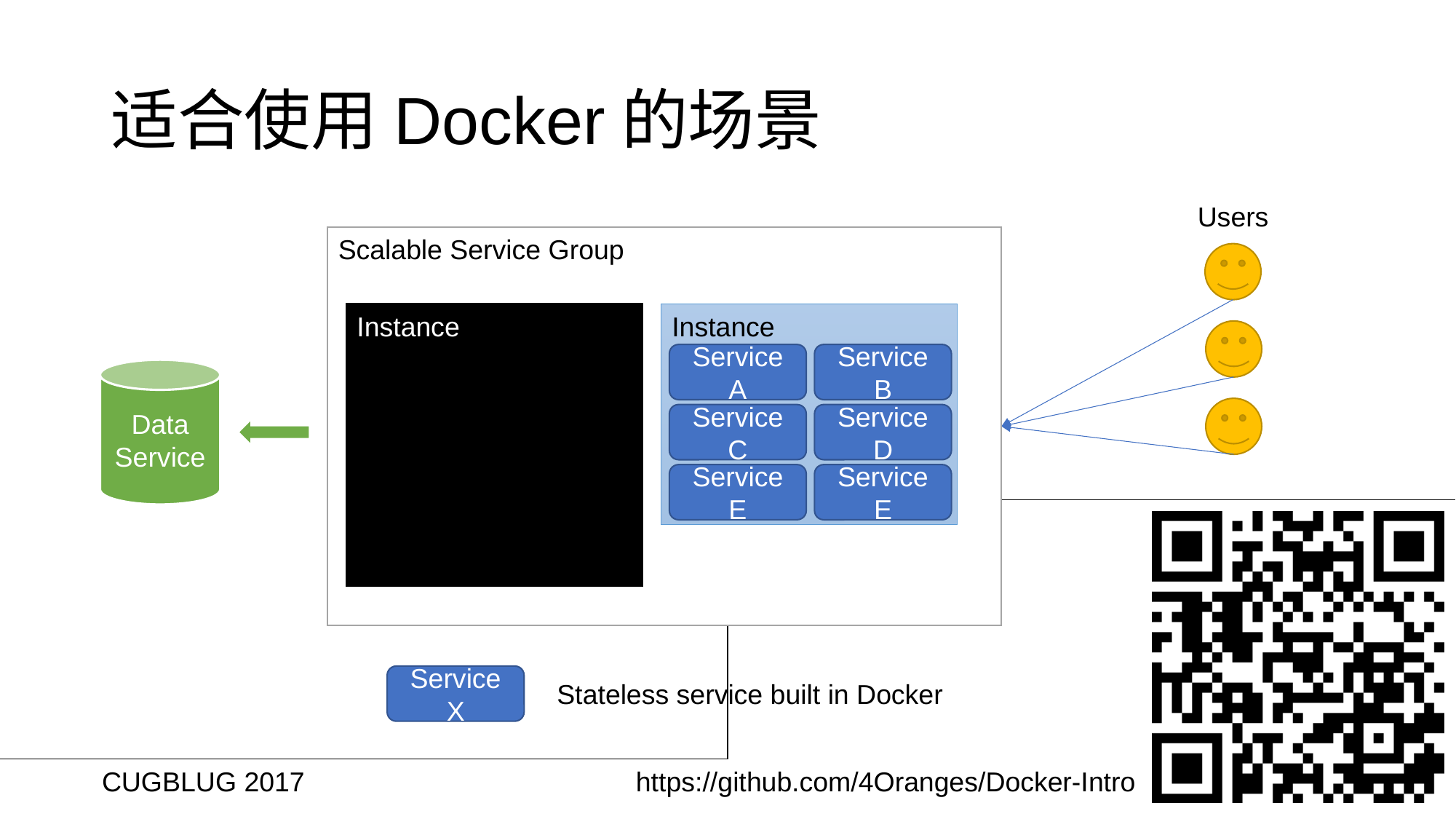

# 适合使用Docker的场景
Users
Scalable Service Group
Instance
Service A
Service A
Service A
Service A
Service B
Service B
Service C
Instance
Service A
Service B
Service C
Service D
Service E
Service E

Instance

Service A
Data Service

Service X
Stateless service built in Docker